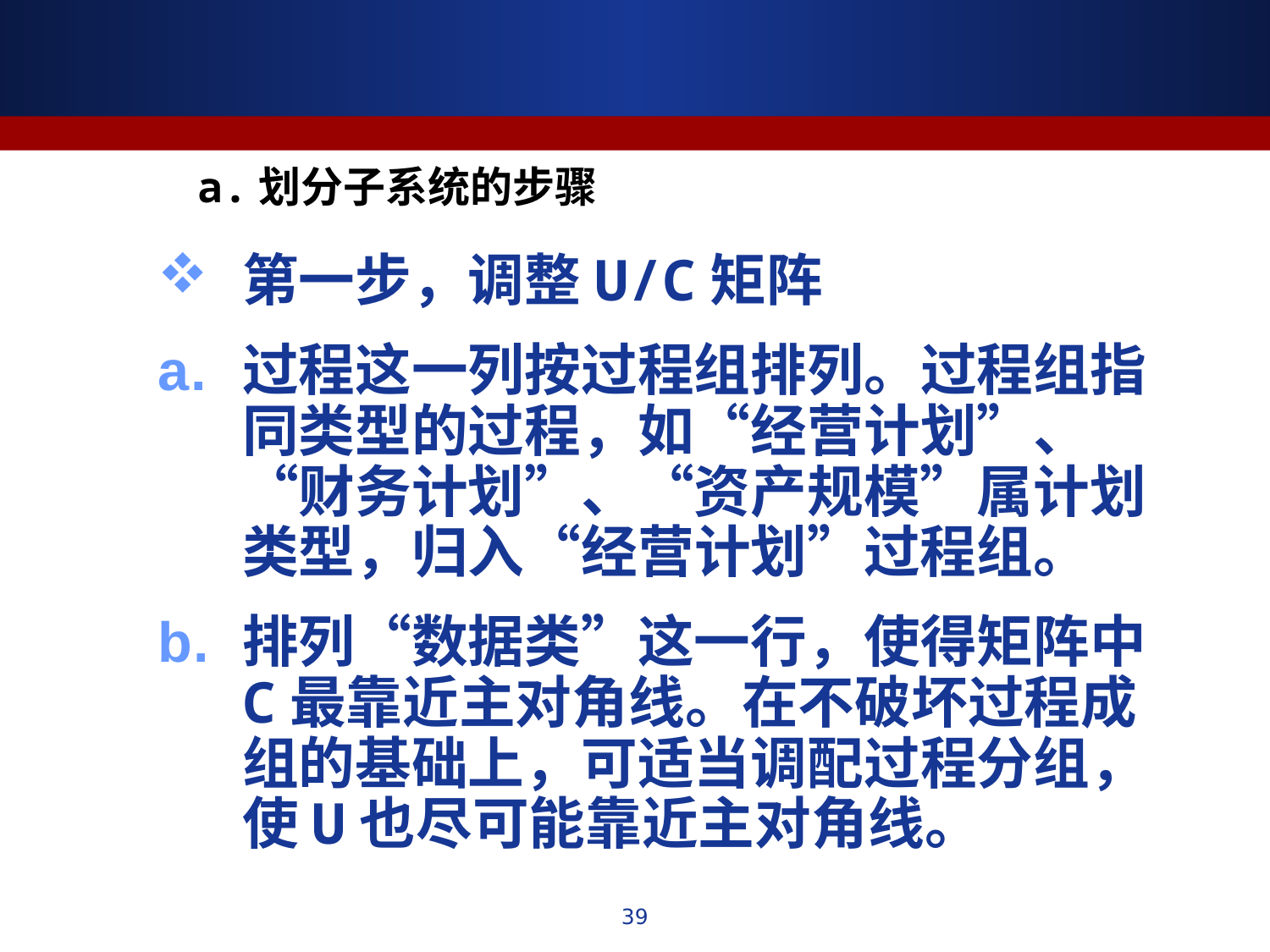

# a.划分子系统的步骤
第一步，调整U/C矩阵
过程这一列按过程组排列。过程组指同类型的过程，如“经营计划”、“财务计划”、“资产规模”属计划类型，归入“经营计划”过程组。
排列“数据类”这一行，使得矩阵中C最靠近主对角线。在不破坏过程成组的基础上，可适当调配过程分组，使U也尽可能靠近主对角线。
39